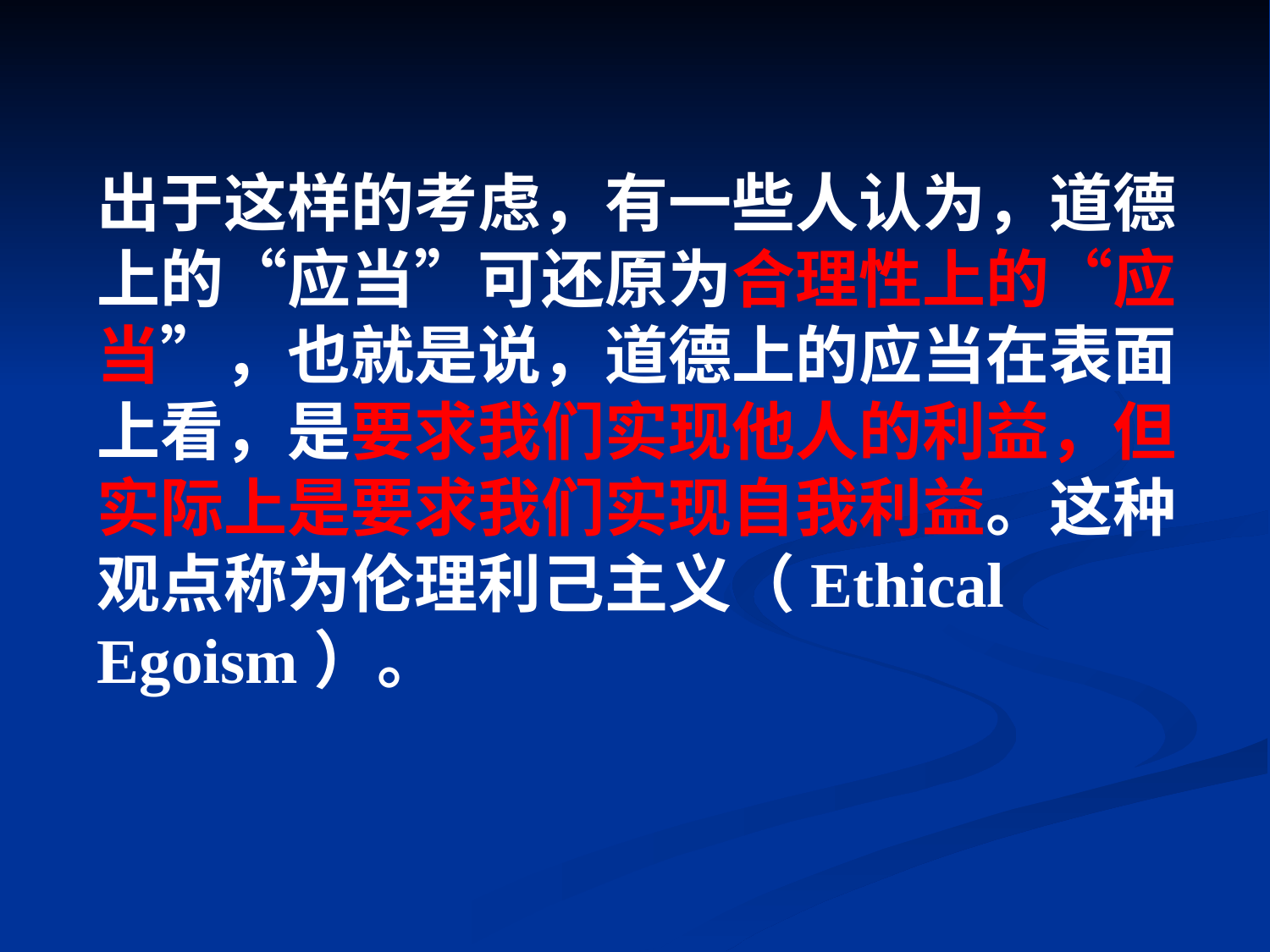

出于这样的考虑，有一些人认为，道德上的“应当”可还原为合理性上的“应当”，也就是说，道德上的应当在表面上看，是要求我们实现他人的利益，但实际上是要求我们实现自我利益。这种观点称为伦理利己主义（Ethical  Egoism）。